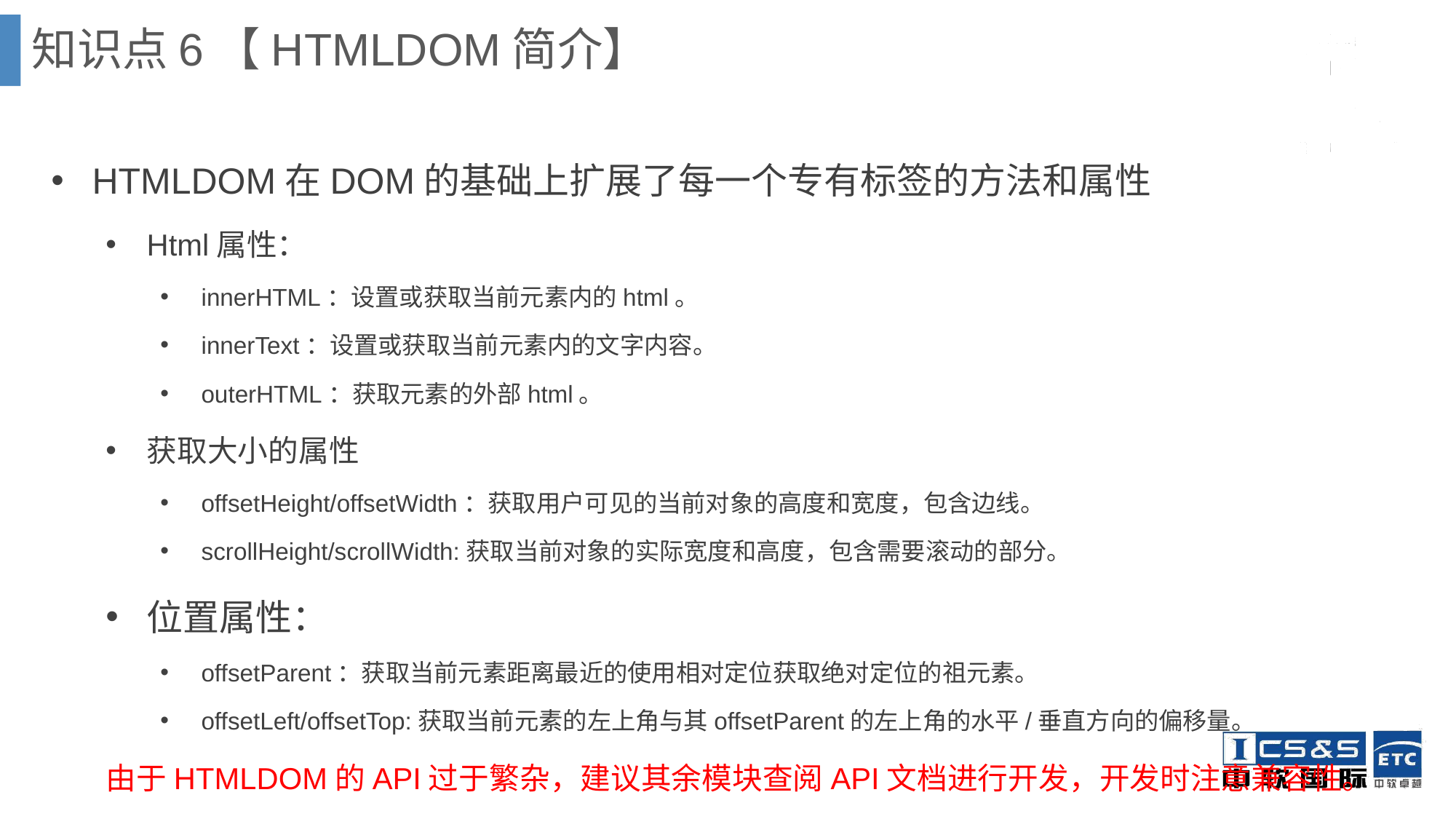

知识点6【HTMLDOM简介】
HTMLDOM在DOM的基础上扩展了每一个专有标签的方法和属性
Html属性：
innerHTML：设置或获取当前元素内的html。
innerText：设置或获取当前元素内的文字内容。
outerHTML：获取元素的外部html。
获取大小的属性
offsetHeight/offsetWidth：获取用户可见的当前对象的高度和宽度，包含边线。
scrollHeight/scrollWidth:获取当前对象的实际宽度和高度，包含需要滚动的部分。
位置属性：
offsetParent：获取当前元素距离最近的使用相对定位获取绝对定位的祖元素。
offsetLeft/offsetTop:获取当前元素的左上角与其offsetParent的左上角的水平/垂直方向的偏移量。
由于HTMLDOM的API过于繁杂，建议其余模块查阅API文档进行开发，开发时注意兼容性。